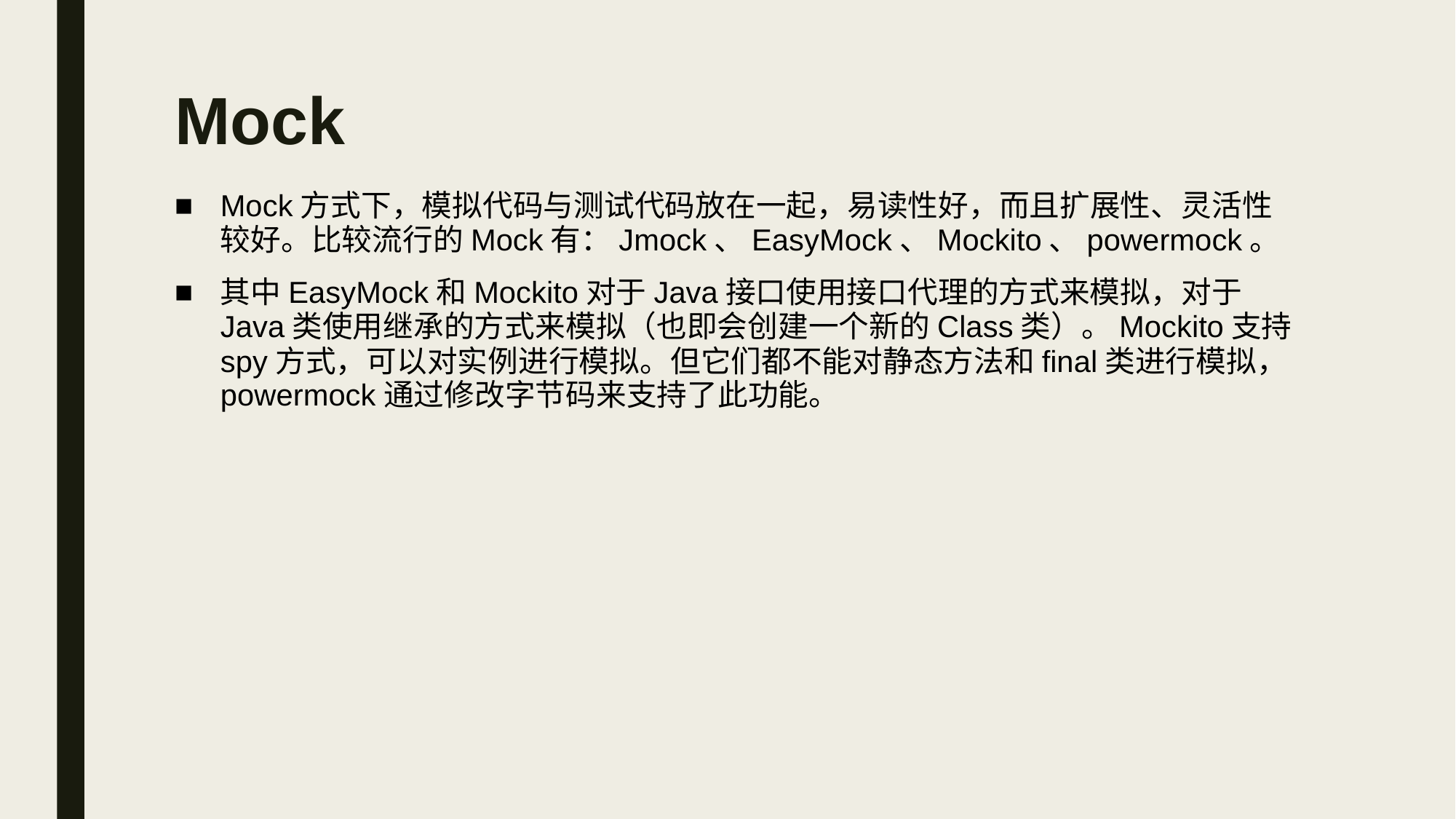

# Mock
Mock方式下，模拟代码与测试代码放在一起，易读性好，而且扩展性、灵活性较好。比较流行的Mock有：Jmock、EasyMock、Mockito、powermock。
其中EasyMock和Mockito对于Java接口使用接口代理的方式来模拟，对于Java类使用继承的方式来模拟（也即会创建一个新的Class类）。Mockito支持spy方式，可以对实例进行模拟。但它们都不能对静态方法和final类进行模拟，powermock通过修改字节码来支持了此功能。